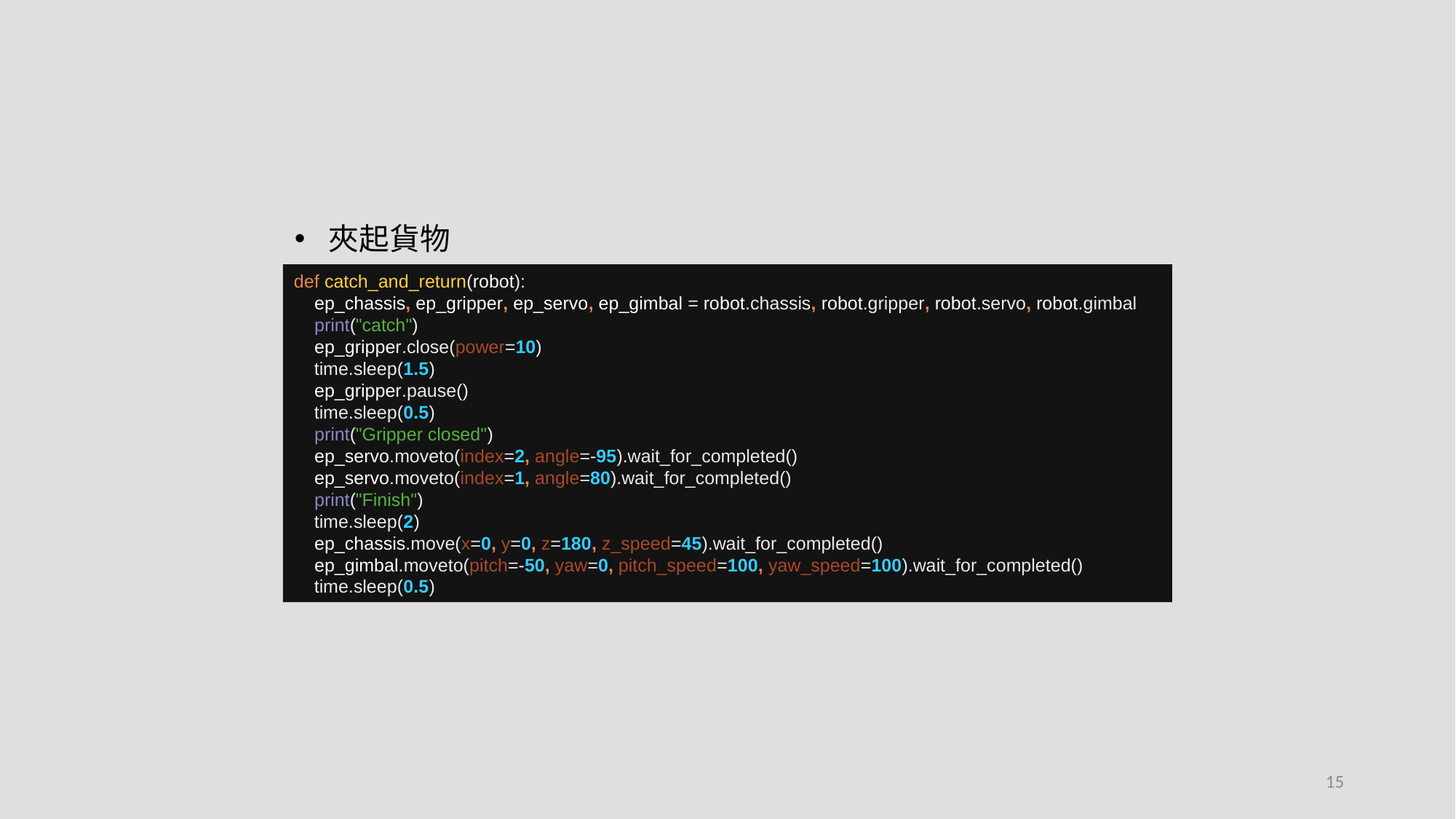

夾起貨物
def catch_and_return(robot):
    ep_chassis, ep_gripper, ep_servo, ep_gimbal = robot.chassis, robot.gripper, robot.servo, robot.gimbal
    print("catch")
    ep_gripper.close(power=10)
    time.sleep(1.5)
    ep_gripper.pause()
    time.sleep(0.5)
    print("Gripper closed")
    ep_servo.moveto(index=2, angle=-95).wait_for_completed()
    ep_servo.moveto(index=1, angle=80).wait_for_completed()
    print("Finish")
    time.sleep(2)
    ep_chassis.move(x=0, y=0, z=180, z_speed=45).wait_for_completed()
    ep_gimbal.moveto(pitch=-50, yaw=0, pitch_speed=100, yaw_speed=100).wait_for_completed()
    time.sleep(0.5)
15